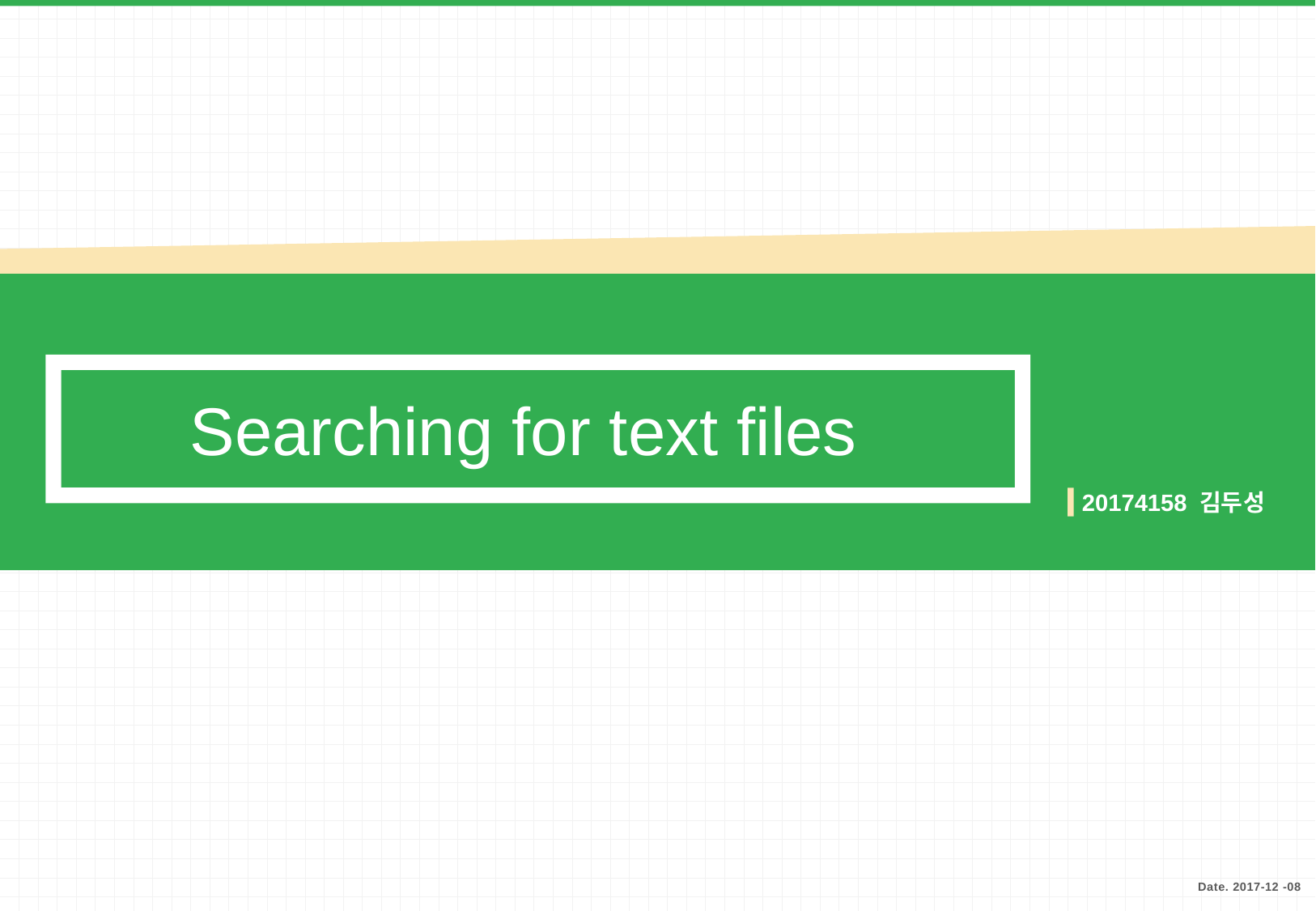

Searching for text files
20174158 김두성

Date. 2017-12 -08